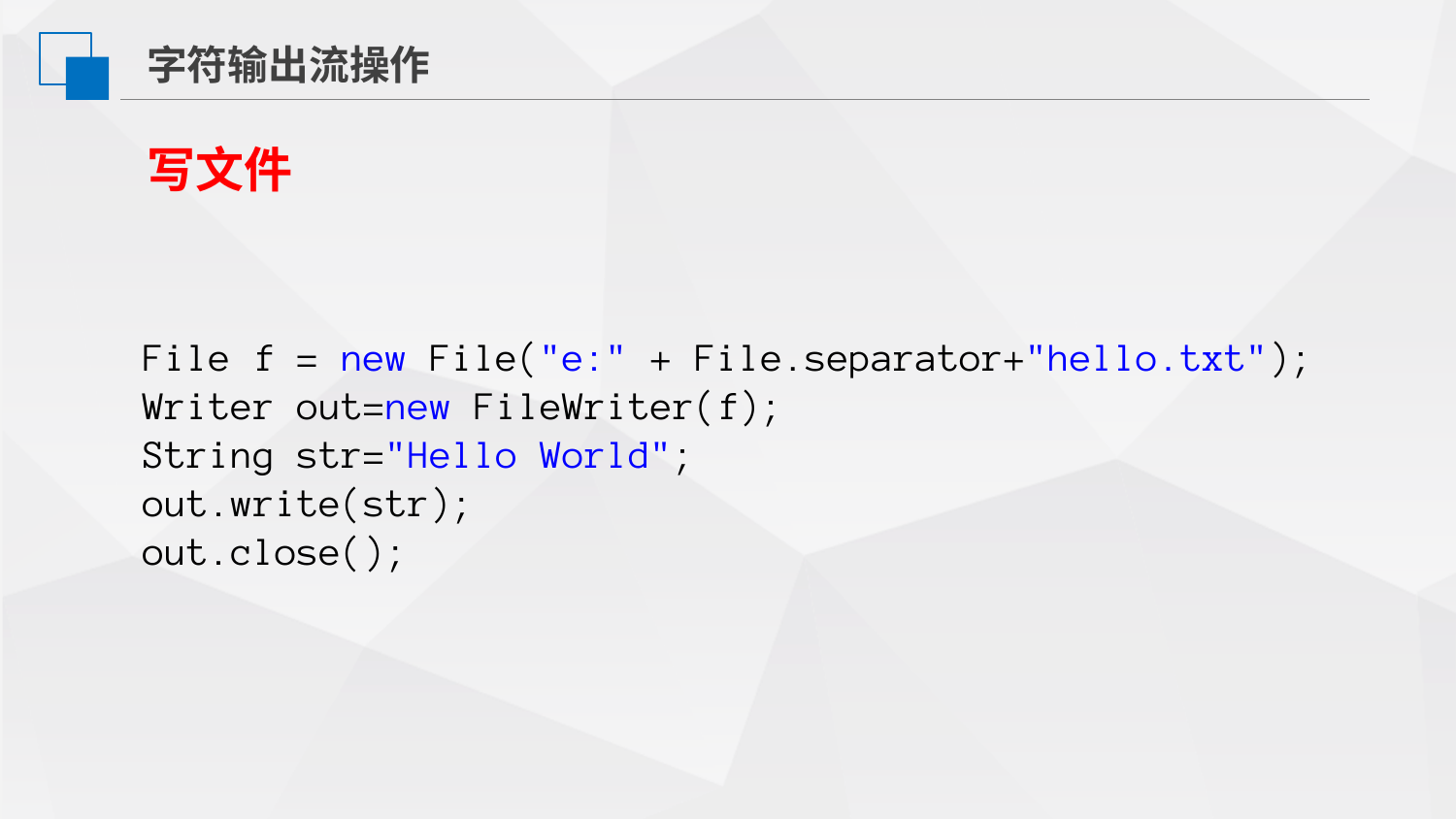

字符输出流操作
写文件
File f = new File("e:" + File.separator+"hello.txt");
Writer out=new FileWriter(f);
String str="Hello World";
out.write(str);
out.close();